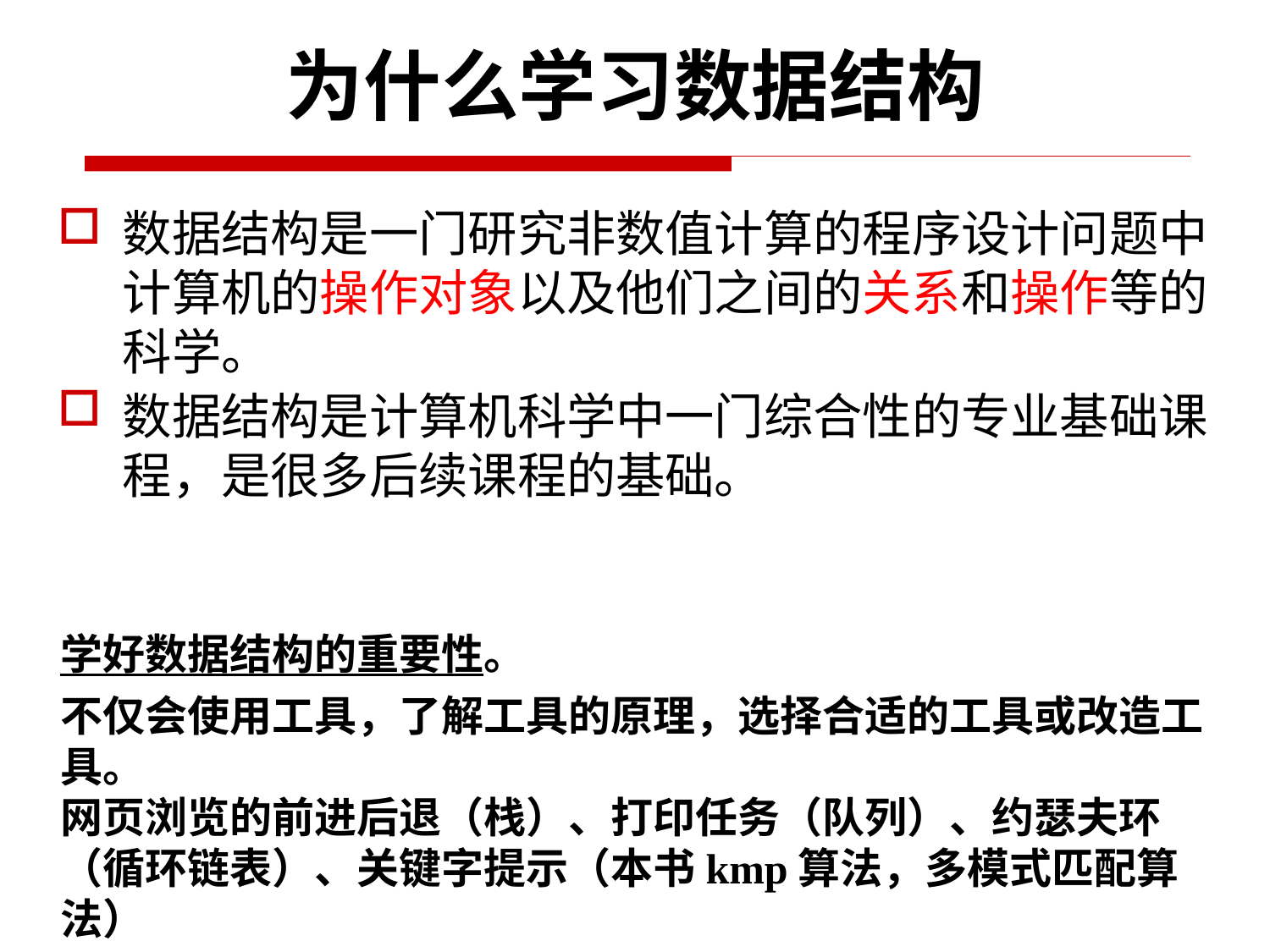

为什么学习数据结构
数据结构是一门研究非数值计算的程序设计问题中计算机的操作对象以及他们之间的关系和操作等的科学。
数据结构是计算机科学中一门综合性的专业基础课程，是很多后续课程的基础。
学好数据结构的重要性。
不仅会使用工具，了解工具的原理，选择合适的工具或改造工具。
网页浏览的前进后退（栈）、打印任务（队列）、约瑟夫环（循环链表）、关键字提示（本书kmp算法，多模式匹配算法）